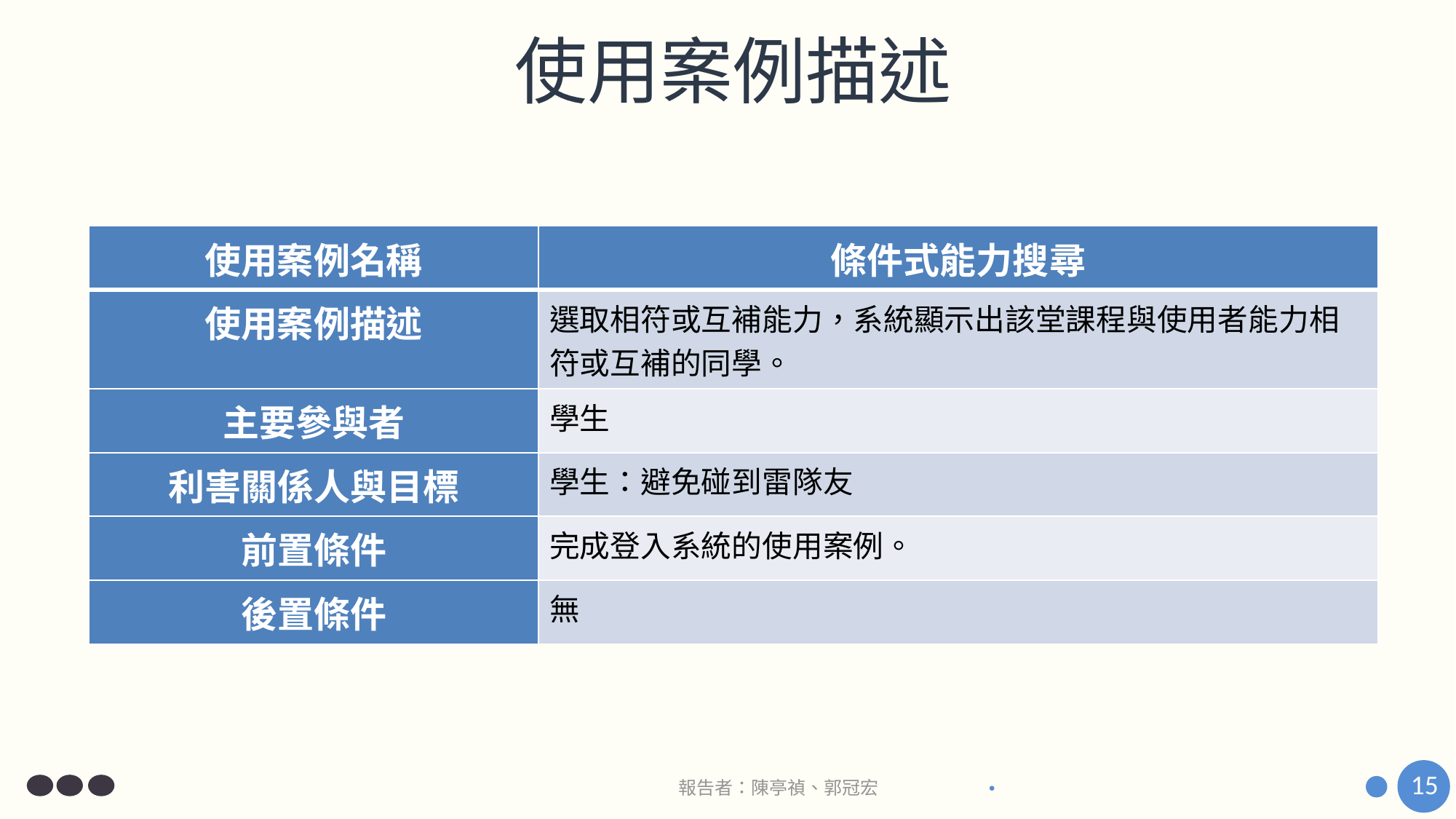

# 使用案例描述
| 使用案例名稱 | 條件式能力搜尋 |
| --- | --- |
| 使用案例描述 | 選取相符或互補能力，系統顯示出該堂課程與使用者能力相符或互補的同學。 |
| 主要參與者 | 學生 |
| 利害關係人與目標 | 學生：避免碰到雷隊友 |
| 前置條件 | 完成登入系統的使用案例。 |
| 後置條件 | 無 |
15